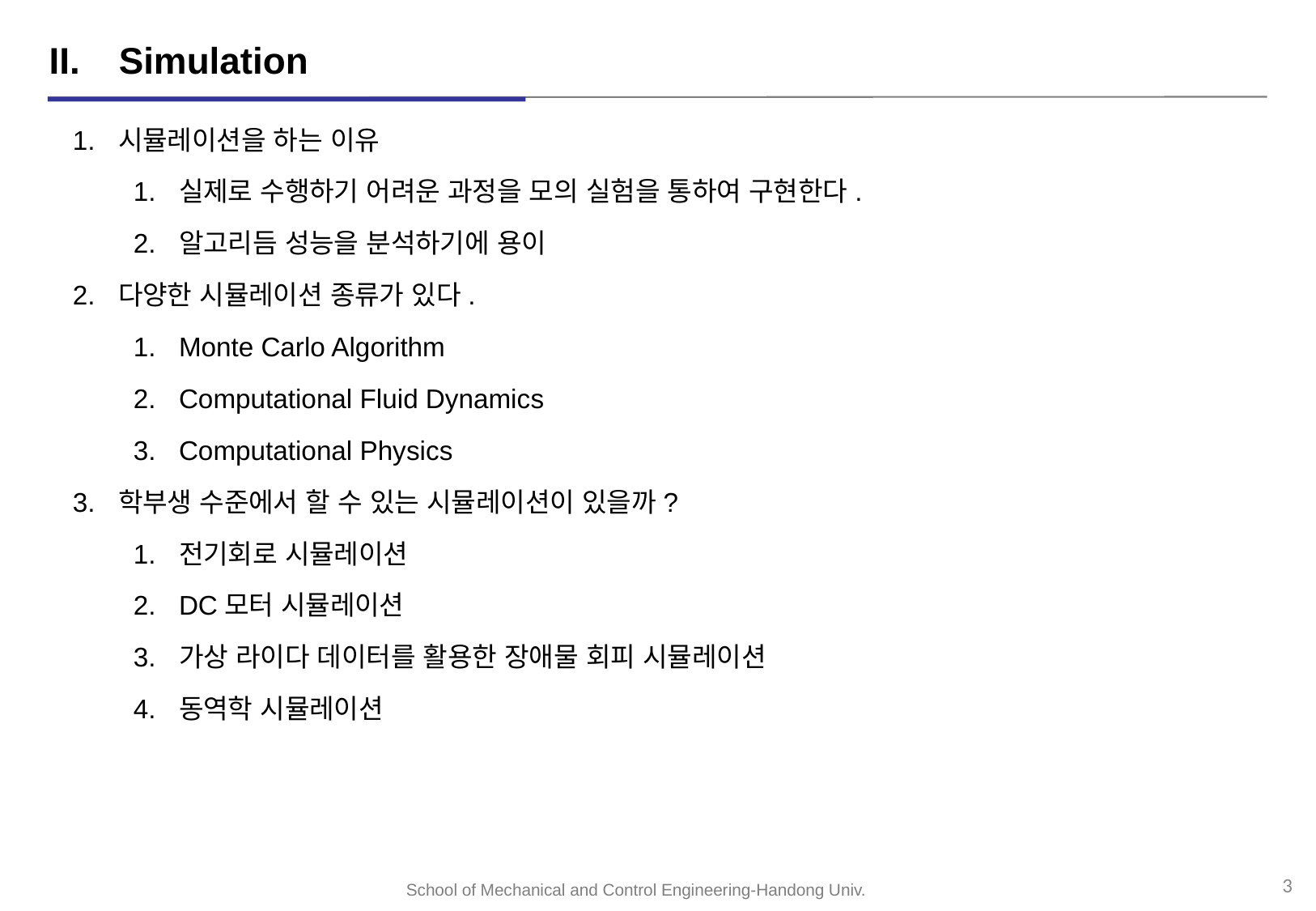

# II.	Simulation
시뮬레이션을 하는 이유
실제로 수행하기 어려운 과정을 모의 실험을 통하여 구현한다.
알고리듬 성능을 분석하기에 용이
다양한 시뮬레이션 종류가 있다.
Monte Carlo Algorithm
Computational Fluid Dynamics
Computational Physics
학부생 수준에서 할 수 있는 시뮬레이션이 있을까?
전기회로 시뮬레이션
DC모터 시뮬레이션
가상 라이다 데이터를 활용한 장애물 회피 시뮬레이션
동역학 시뮬레이션

3
School of Mechanical and Control Engineering-Handong Univ.